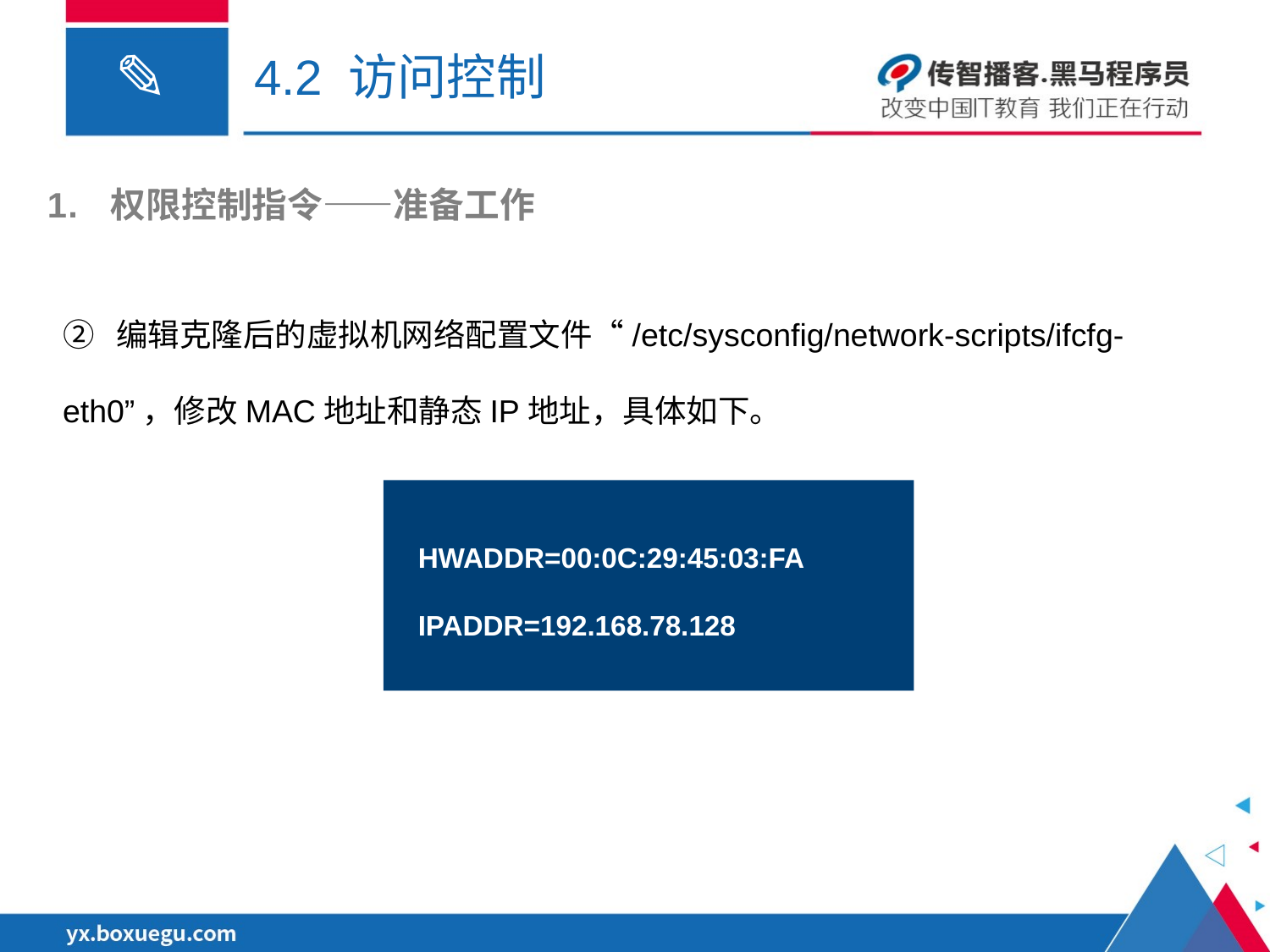

# 4.2 访问控制
权限控制指令——准备工作
②  编辑克隆后的虚拟机网络配置文件“/etc/sysconfig/network-scripts/ifcfg-eth0”，修改MAC地址和静态IP地址，具体如下。

HWADDR=00:0C:29:45:03:FA
IPADDR=192.168.78.128